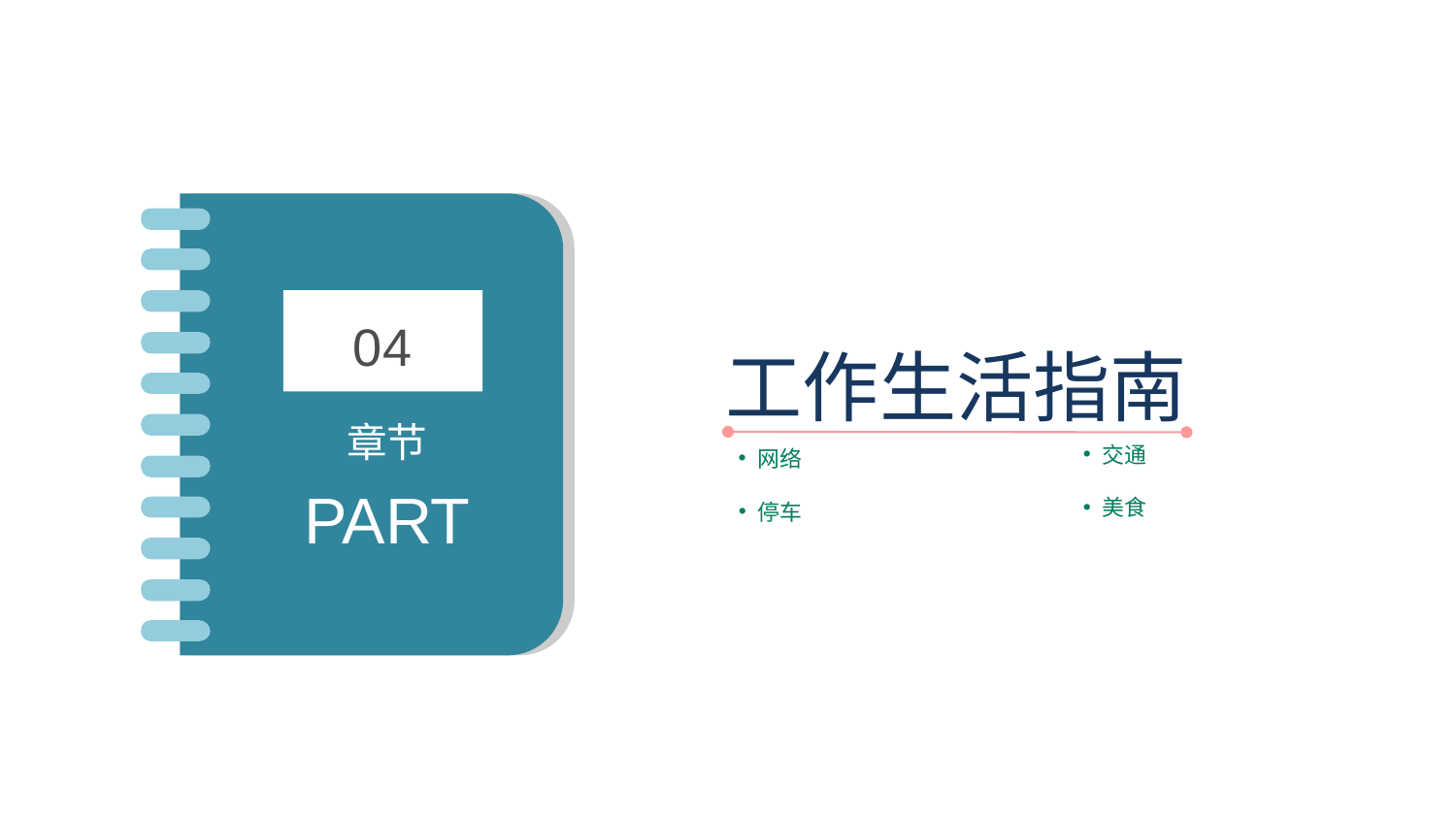

04
章节
PART
工作生活指南
交通
网络
美食
停车